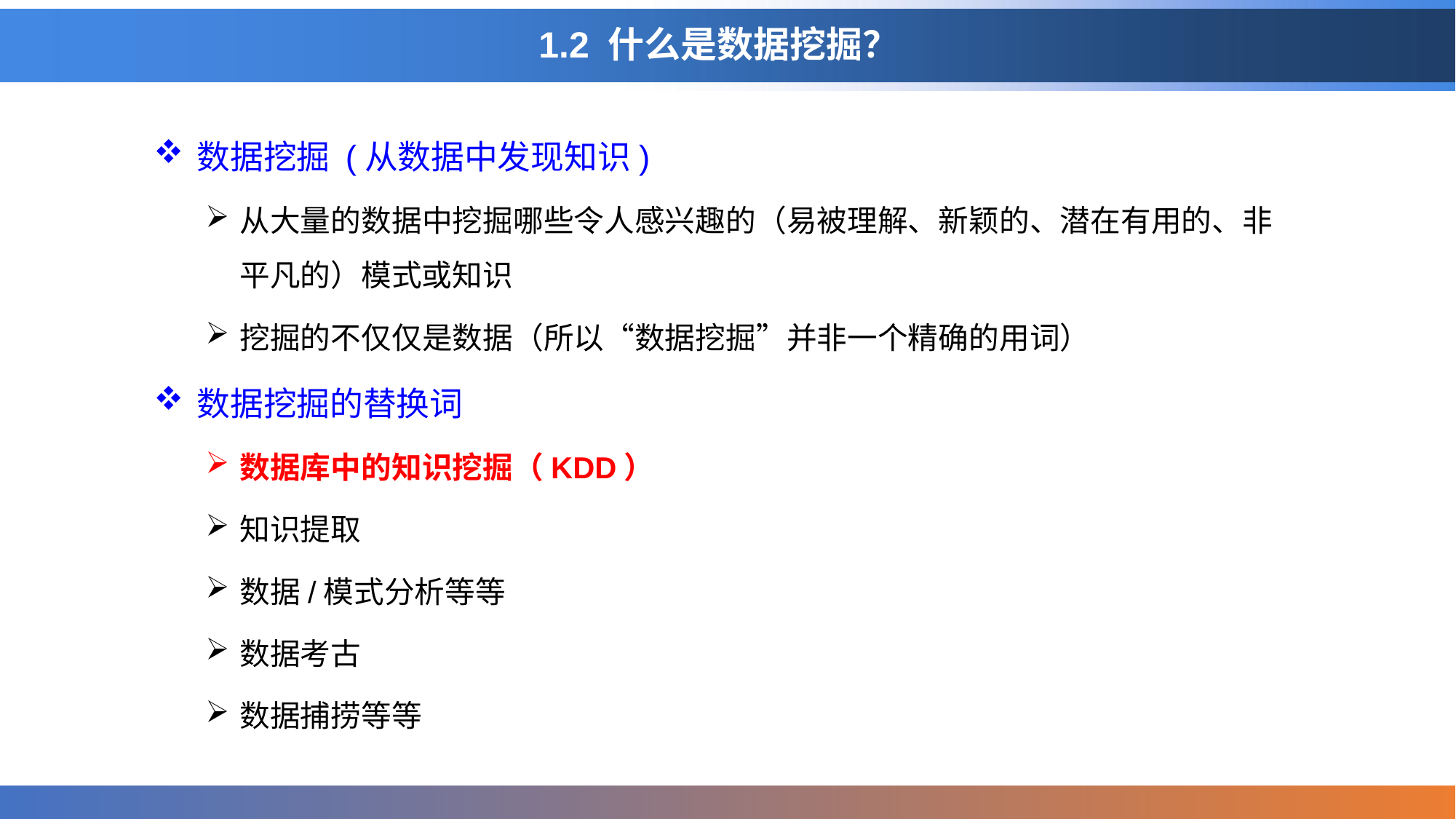

# 1.2 什么是数据挖掘？
数据挖掘 (从数据中发现知识)
从大量的数据中挖掘哪些令人感兴趣的（易被理解、新颖的、潜在有用的、非平凡的）模式或知识
挖掘的不仅仅是数据（所以“数据挖掘”并非一个精确的用词）
数据挖掘的替换词
数据库中的知识挖掘（KDD）
知识提取
数据/模式分析等等
数据考古
数据捕捞等等